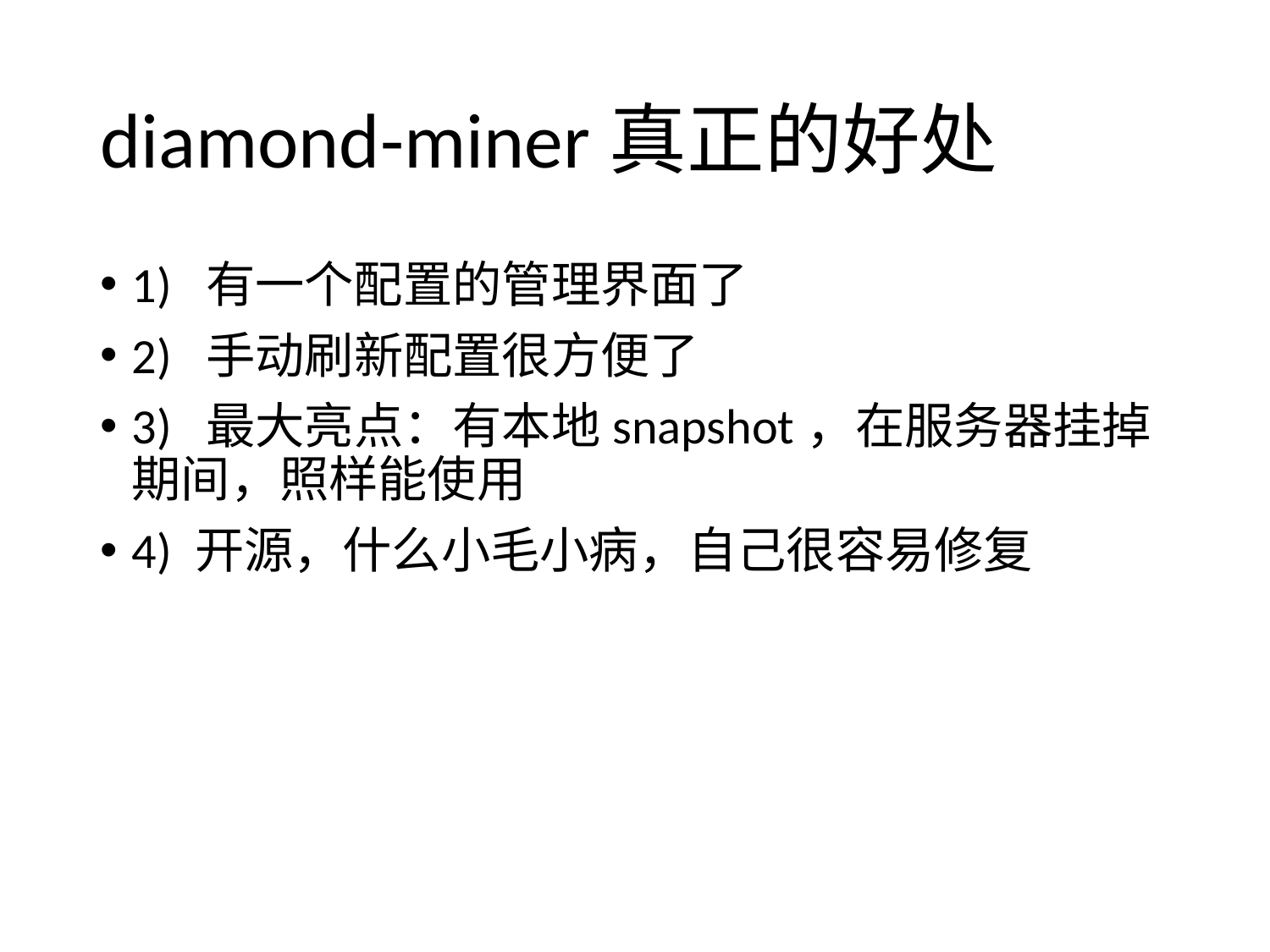

# diamond-miner真正的好处
1)  有一个配置的管理界面了
2)  手动刷新配置很方便了
3)  最大亮点：有本地snapshot，在服务器挂掉期间，照样能使用
4) 开源，什么小毛小病，自己很容易修复